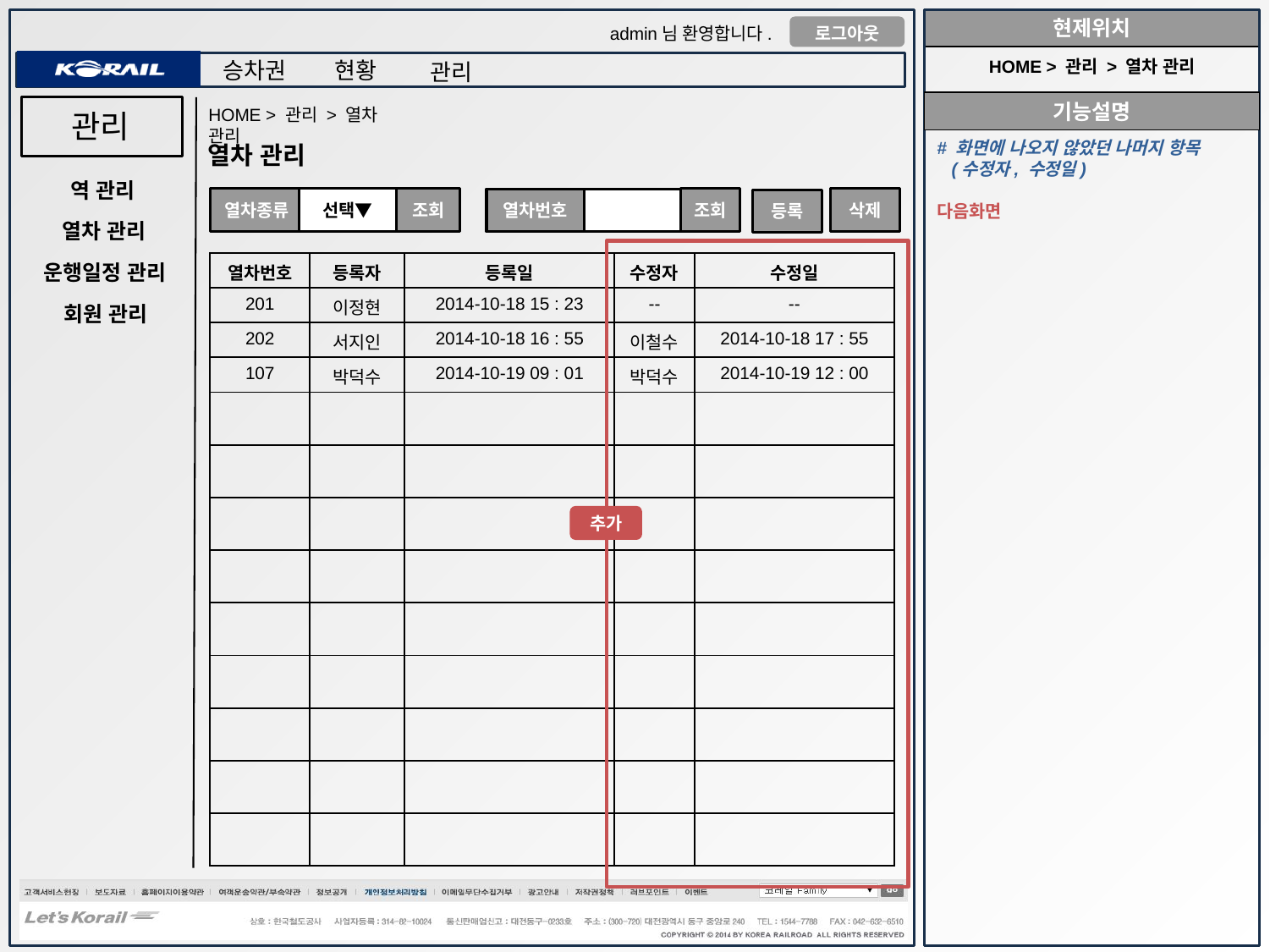

HOME > 관리 > 열차 관리
HOME > 관리 > 열차 관리
관리
# 화면에 나오지 않았던 나머지 항목
   (수정자, 수정일)

다음화면
열차 관리
역 관리
조회
조회
삭제
선택▼
열차종류

열차번호
등록
열차 관리

| 열차번호 | 등록자 | 등록일 | 수정자 | 수정일 |
| --- | --- | --- | --- | --- |
| 201 | 이정현 | 2014-10-18 15 : 23 | -- | -- |
| 202 | 서지인 | 2014-10-18 16 : 55 | 이철수 | 2014-10-18 17 : 55 |
| 107 | 박덕수 | 2014-10-19 09 : 01 | 박덕수 | 2014-10-19 12 : 00 |
|  |  |  |  |  |
|  |  |  |  |  |
|  |  |  |  |  |
|  |  |  |  |  |
|  |  |  |  |  |
|  |  |  |  |  |
|  |  |  |  |  |
|  |  |  |  |  |
|  |  |  |  |  |
운행일정 관리
회원 관리
추가